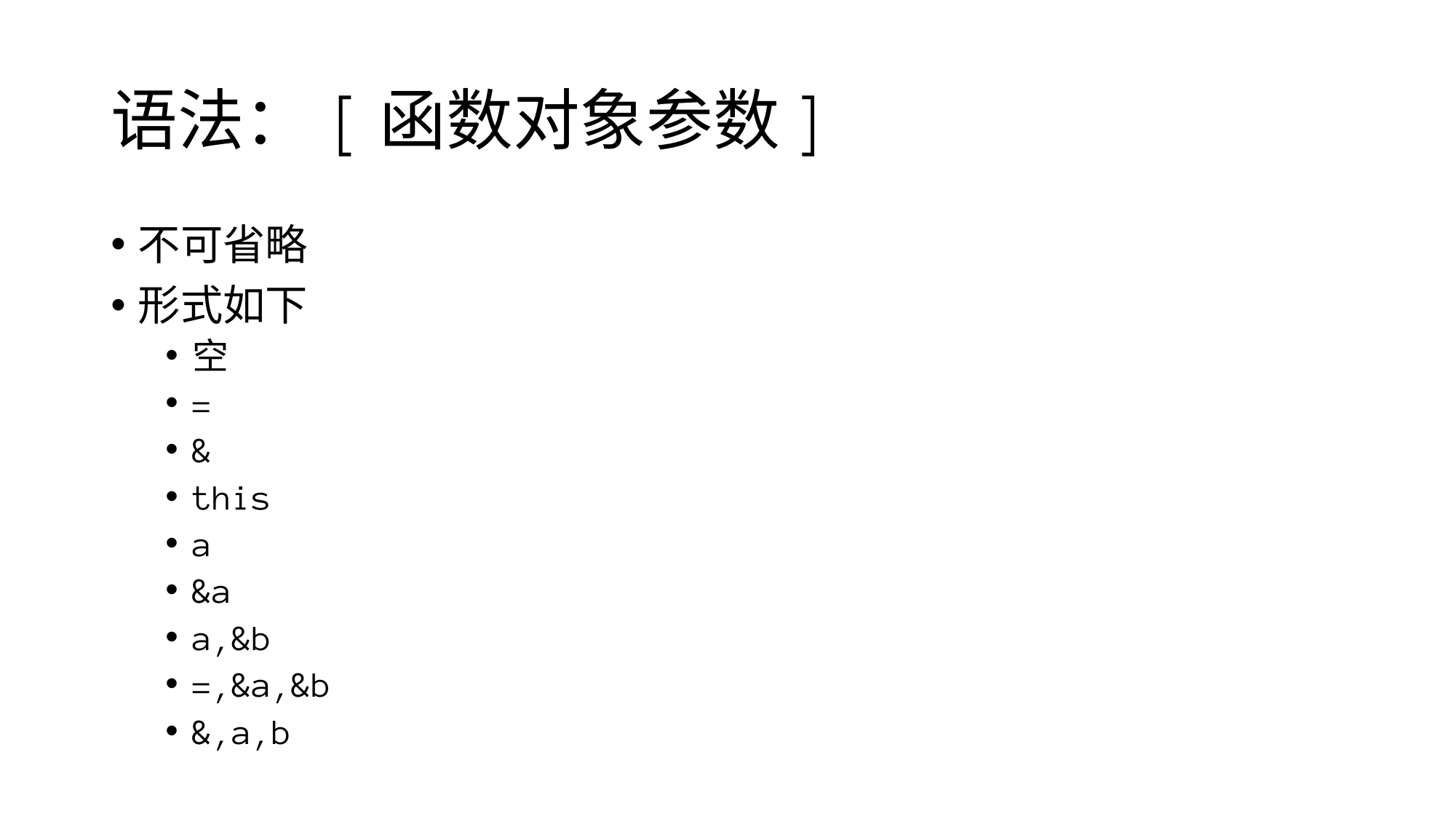

# 语法：[函数对象参数]
不可省略
形式如下
空
=
&
this
a
&a
a,&b
=,&a,&b
&,a,b